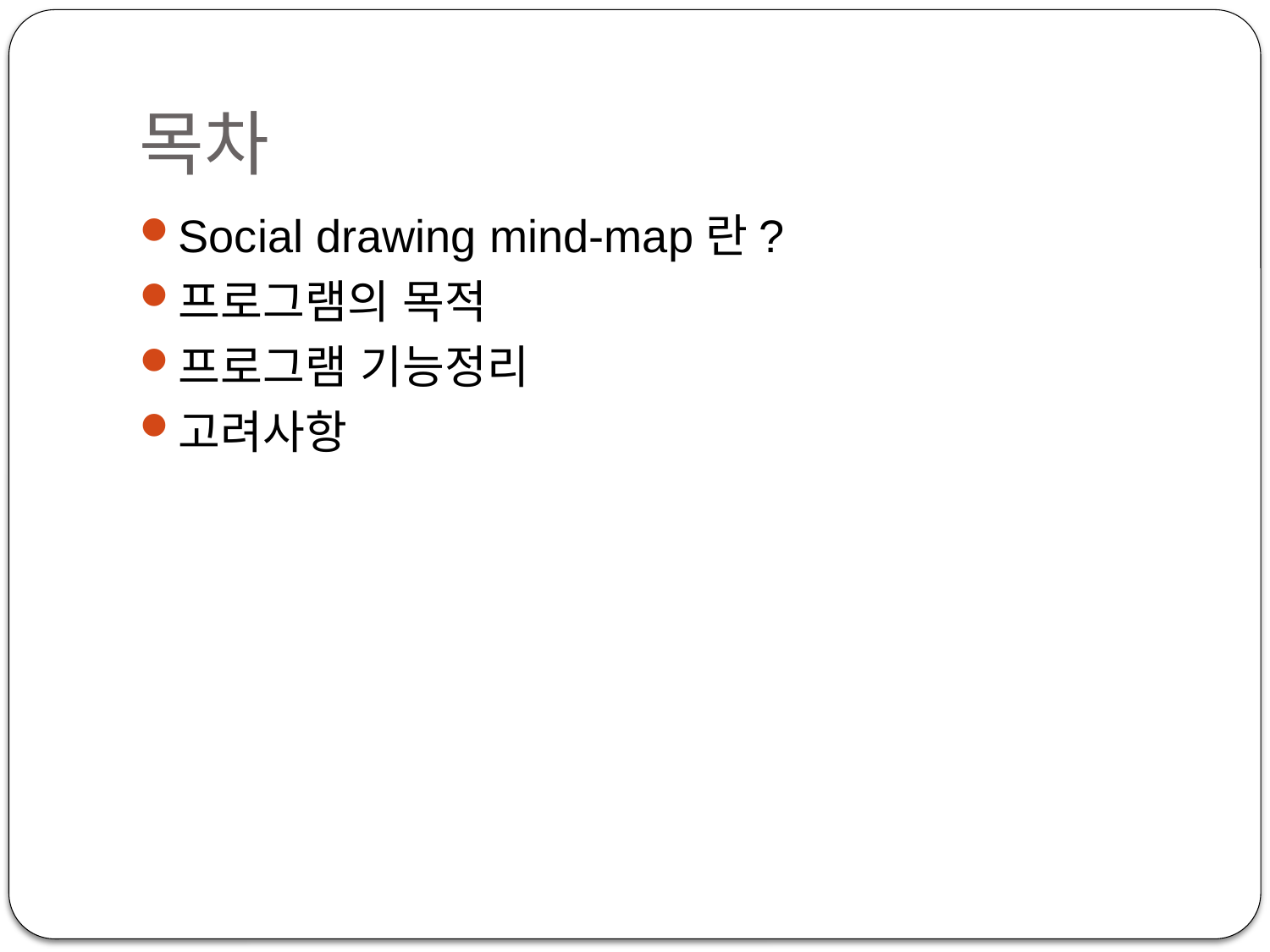

# 목차
Social drawing mind-map란?
프로그램의 목적
프로그램 기능정리
고려사항